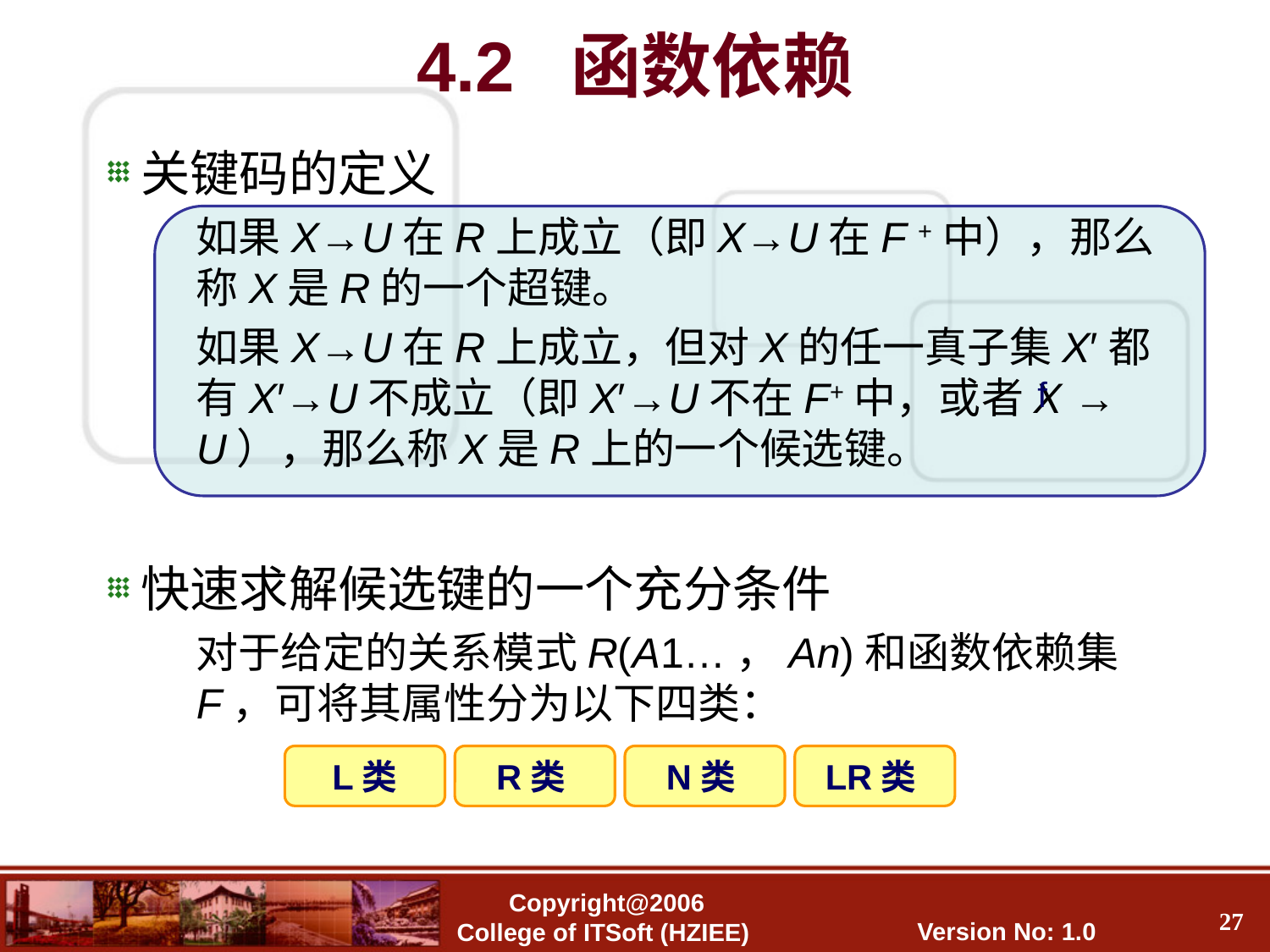

# 4.2  函数依赖
关键码的定义
	如果X→U在R上成立（即X→U在F +中），那么称X是R的一个超键。
	如果X→U在R上成立，但对X的任一真子集X′都有X′→U不成立（即X′→U不在F+中，或者X → U），那么称X是R上的一个候选键。

快速求解候选键的一个充分条件
	对于给定的关系模式R(A1…，An)和函数依赖集F，可将其属性分为以下四类：

f
L类
R类
N类
LR类